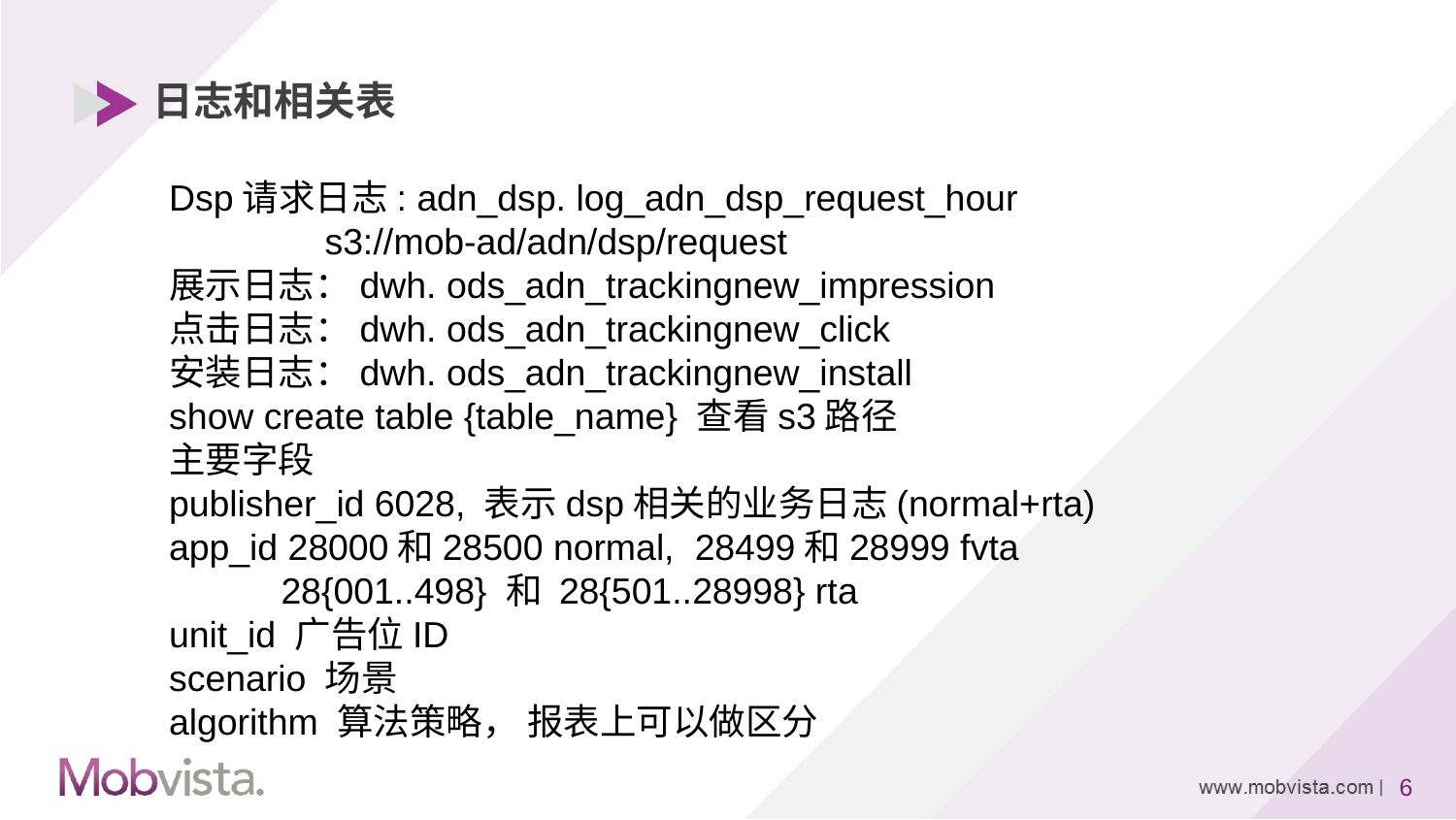

# 日志和相关表
Dsp请求日志: adn_dsp. log_adn_dsp_request_hour
	 s3://mob-ad/adn/dsp/request
展示日志：dwh. ods_adn_trackingnew_impression
点击日志：dwh. ods_adn_trackingnew_click
安装日志：dwh. ods_adn_trackingnew_install
show create table {table_name} 查看s3路径
主要字段
publisher_id 6028, 表示dsp相关的业务日志(normal+rta)
app_id 28000和28500 normal,  28499和28999 fvta
           28{001..498} 和 28{501..28998} rta
unit_id 广告位ID
scenario 场景
algorithm 算法策略， 报表上可以做区分
6